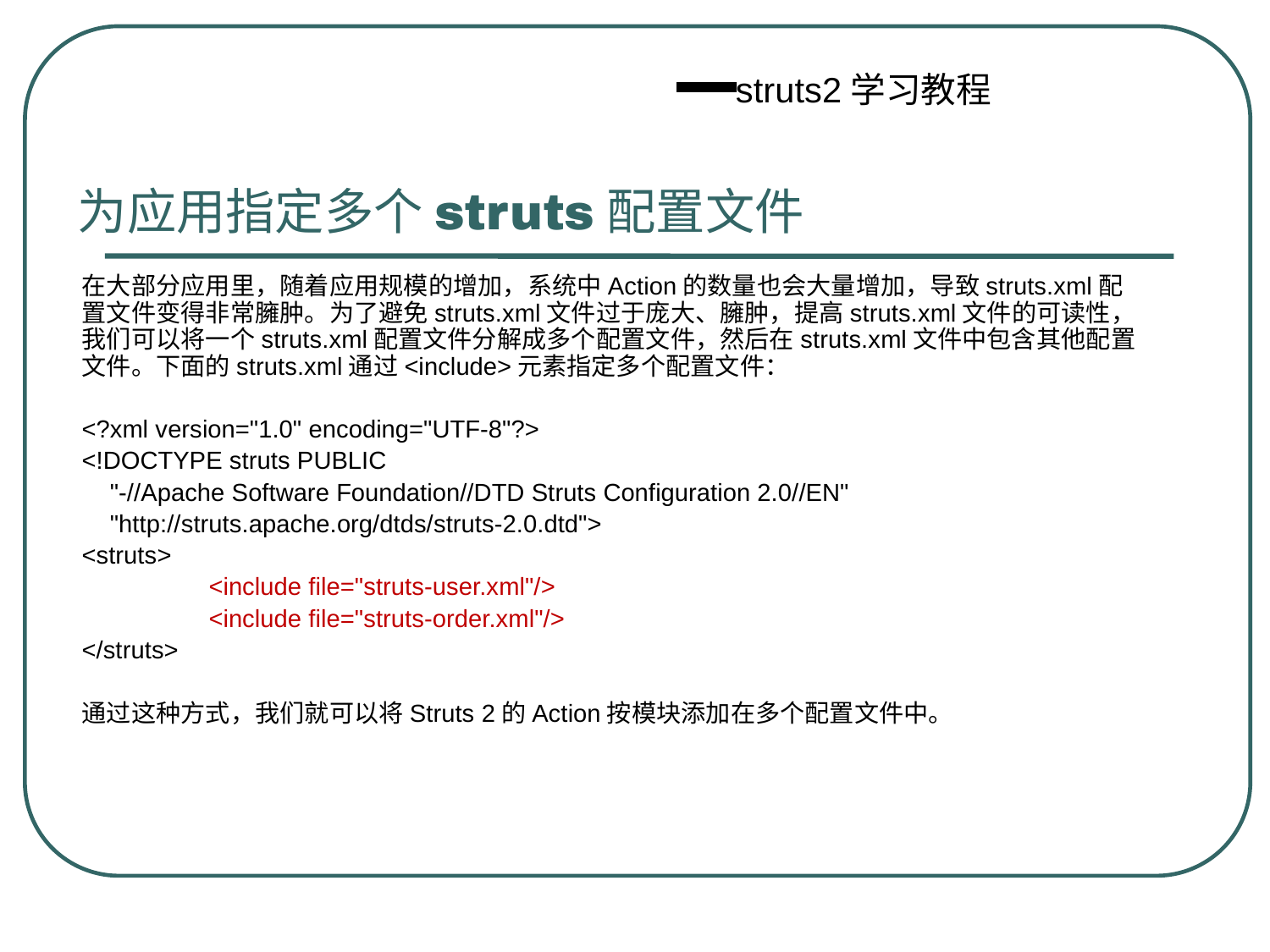

为应用指定多个struts配置文件
在大部分应用里，随着应用规模的增加，系统中Action的数量也会大量增加，导致struts.xml配置文件变得非常臃肿。为了避免struts.xml文件过于庞大、臃肿，提高struts.xml文件的可读性，我们可以将一个struts.xml配置文件分解成多个配置文件，然后在struts.xml文件中包含其他配置文件。下面的struts.xml通过<include>元素指定多个配置文件：

<?xml version="1.0" encoding="UTF-8"?>
<!DOCTYPE struts PUBLIC
    "-//Apache Software Foundation//DTD Struts Configuration 2.0//EN"
    "http://struts.apache.org/dtds/struts-2.0.dtd">
<struts>
	<include file="struts-user.xml"/>
	<include file="struts-order.xml"/>
</struts>

通过这种方式，我们就可以将Struts 2的Action按模块添加在多个配置文件中。